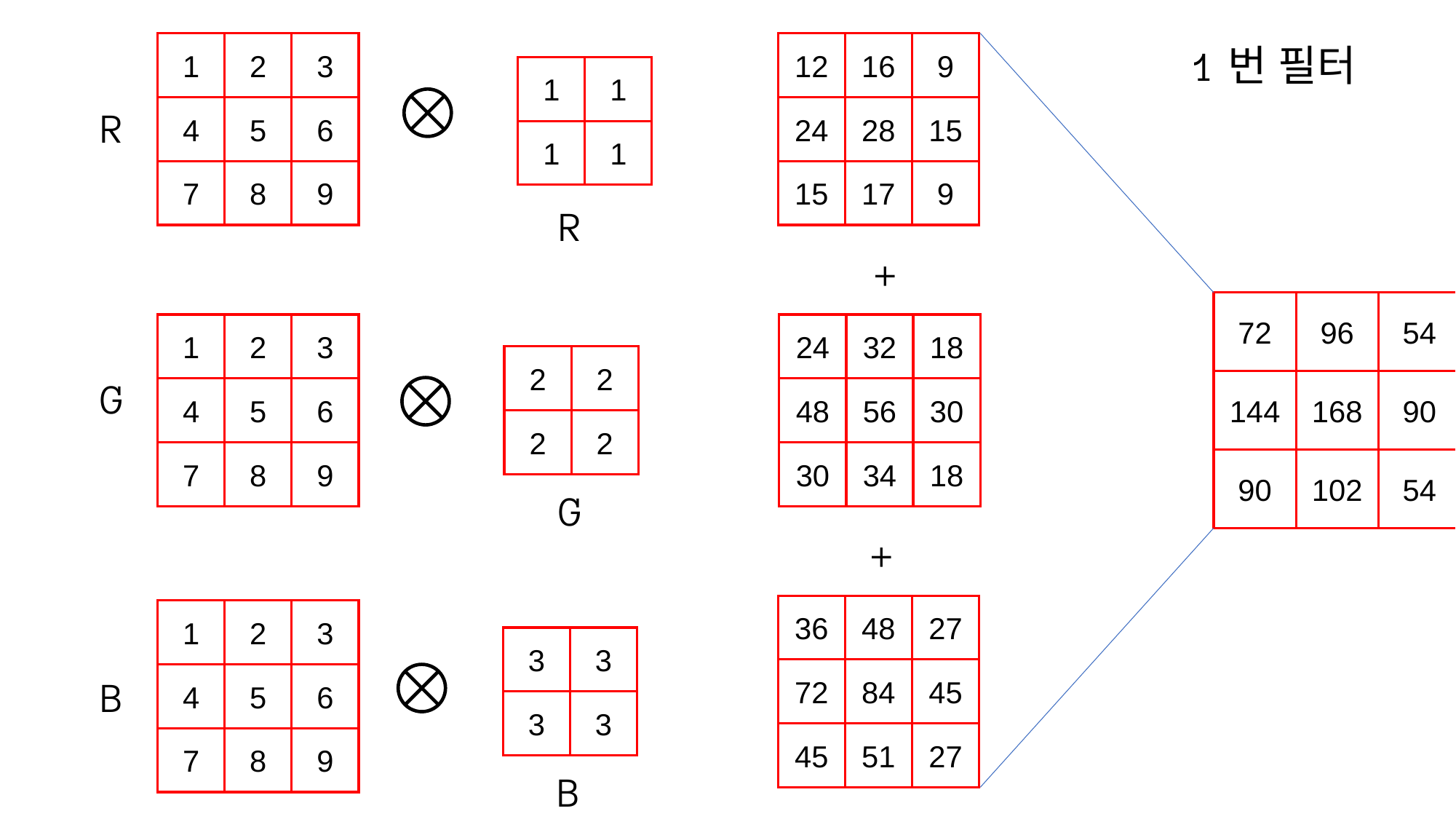

3
9
1번 필터
1
2
12
16
1
1

R
4
5
6
24
28
15
1
1
7
8
9
15
17
9
R
+
54
72
96
144
168
90
90
102
54
3
18
1
2
24
32
2
2
G

4
5
6
48
56
30
2
2
7
8
9
30
34
18
G
+
27
36
48
3
1
2
3
3
72
84
45
B
4
5
6

3
3
45
51
27
7
8
9
B